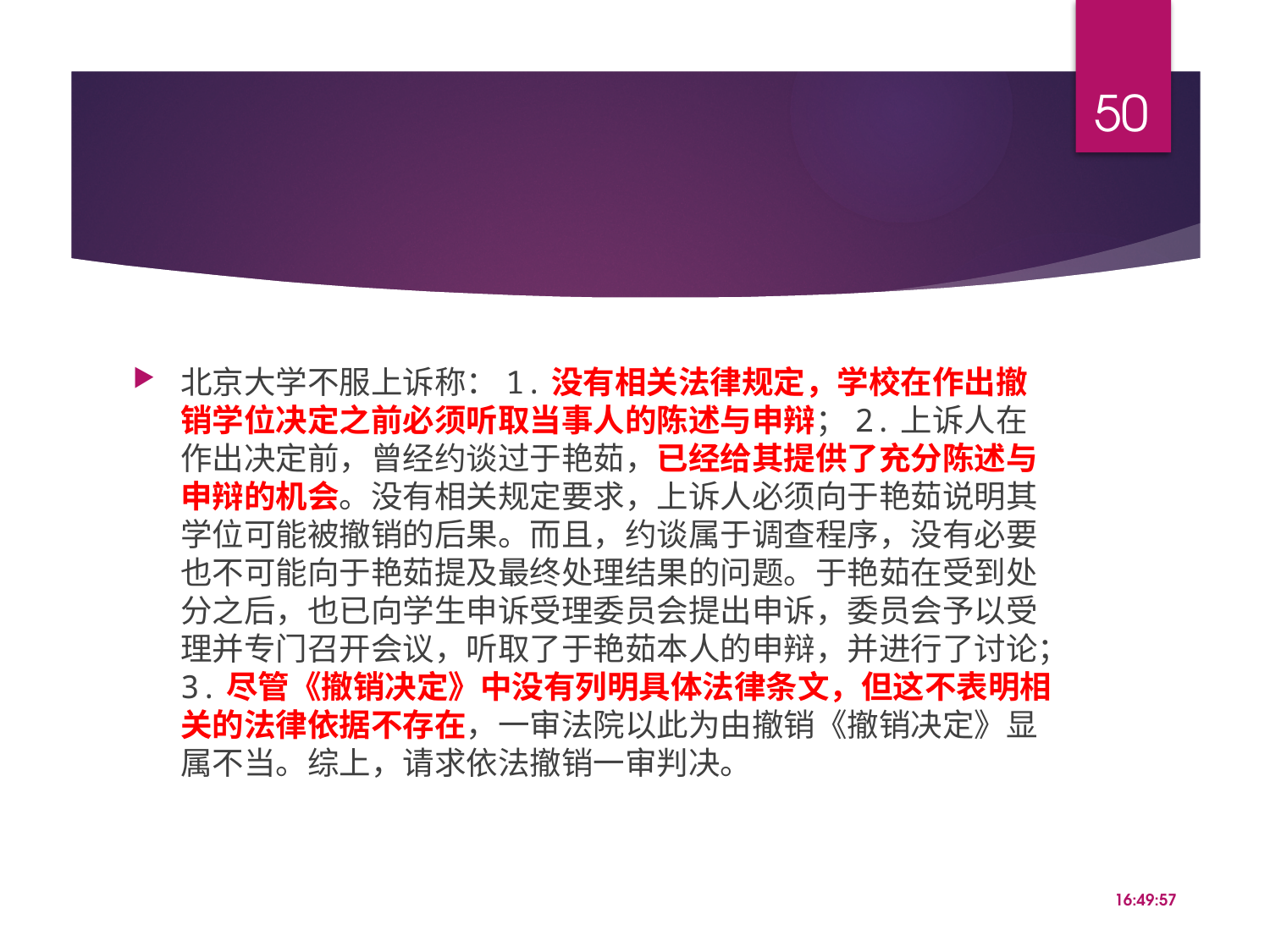

50
#
北京大学不服上诉称：1.没有相关法律规定，学校在作出撤销学位决定之前必须听取当事人的陈述与申辩；2.上诉人在作出决定前，曾经约谈过于艳茹，已经给其提供了充分陈述与申辩的机会。没有相关规定要求，上诉人必须向于艳茹说明其学位可能被撤销的后果。而且，约谈属于调查程序，没有必要也不可能向于艳茹提及最终处理结果的问题。于艳茹在受到处分之后，也已向学生申诉受理委员会提出申诉，委员会予以受理并专门召开会议，听取了于艳茹本人的申辩，并进行了讨论；3.尽管《撤销决定》中没有列明具体法律条文，但这不表明相关的法律依据不存在，一审法院以此为由撤销《撤销决定》显属不当。综上，请求依法撤销一审判决。

16:49:57